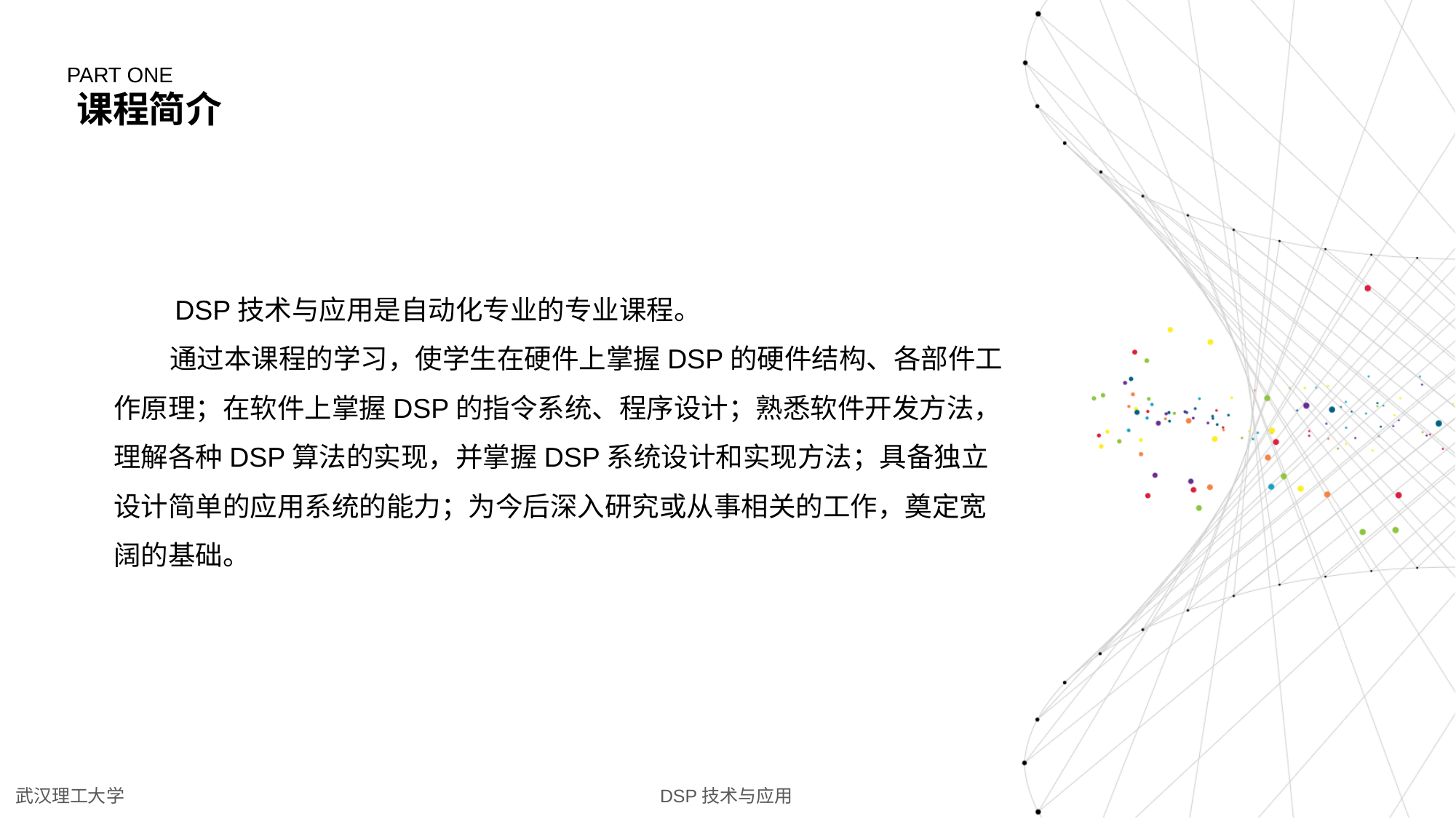

PART ONE
课程简介
        DSP技术与应用是自动化专业的专业课程。
        通过本课程的学习，使学生在硬件上掌握DSP的硬件结构、各部件工作原理；在软件上掌握DSP的指令系统、程序设计；熟悉软件开发方法，理解各种DSP算法的实现，并掌握DSP系统设计和实现方法；具备独立设计简单的应用系统的能力；为今后深入研究或从事相关的工作，奠定宽阔的基础。
DSP技术与应用
武汉理工大学